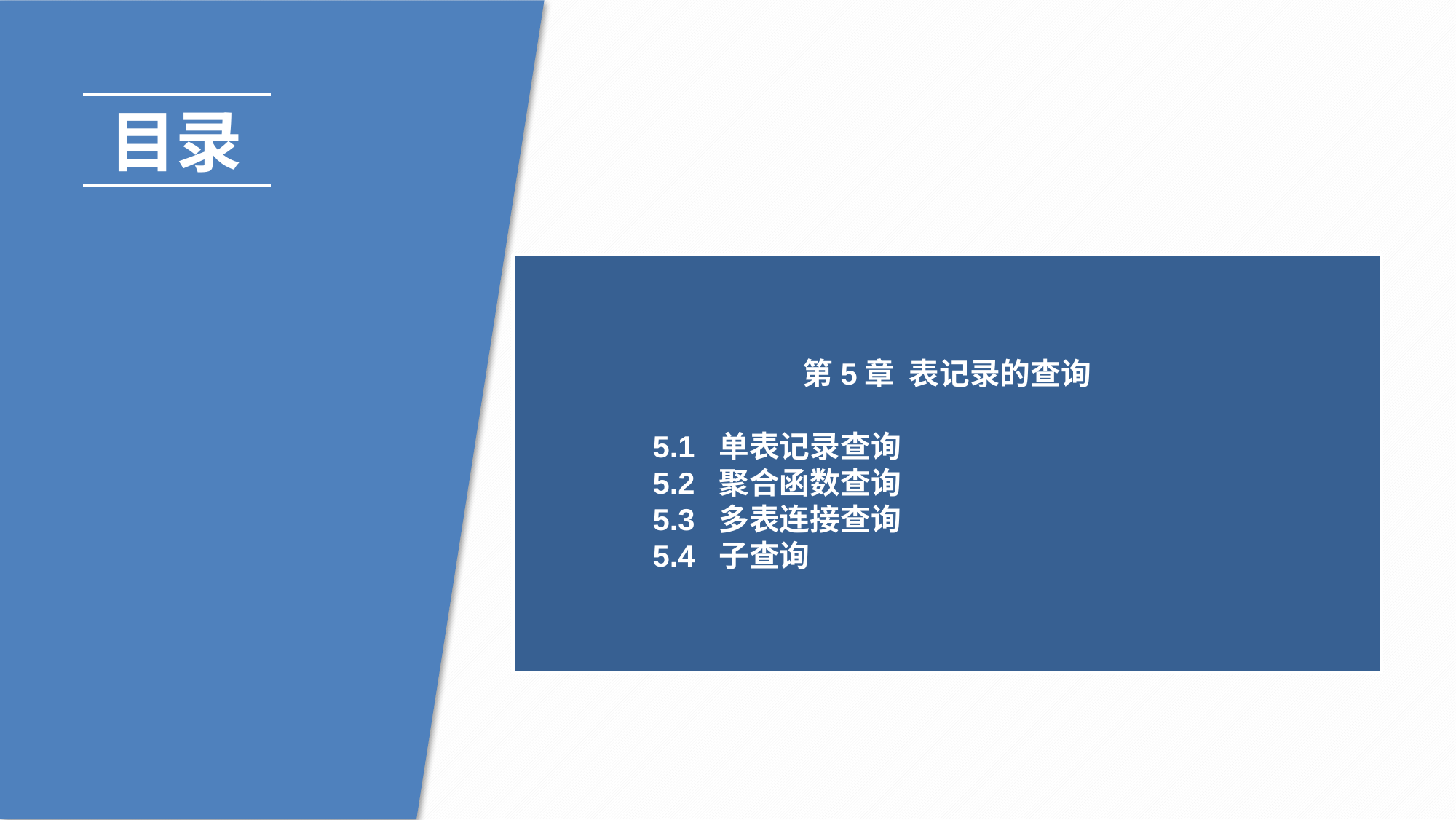

目录
第5章  表记录的查询

5.1  单表记录查询
5.2  聚合函数查询
5.3  多表连接查询
5.4  子查询